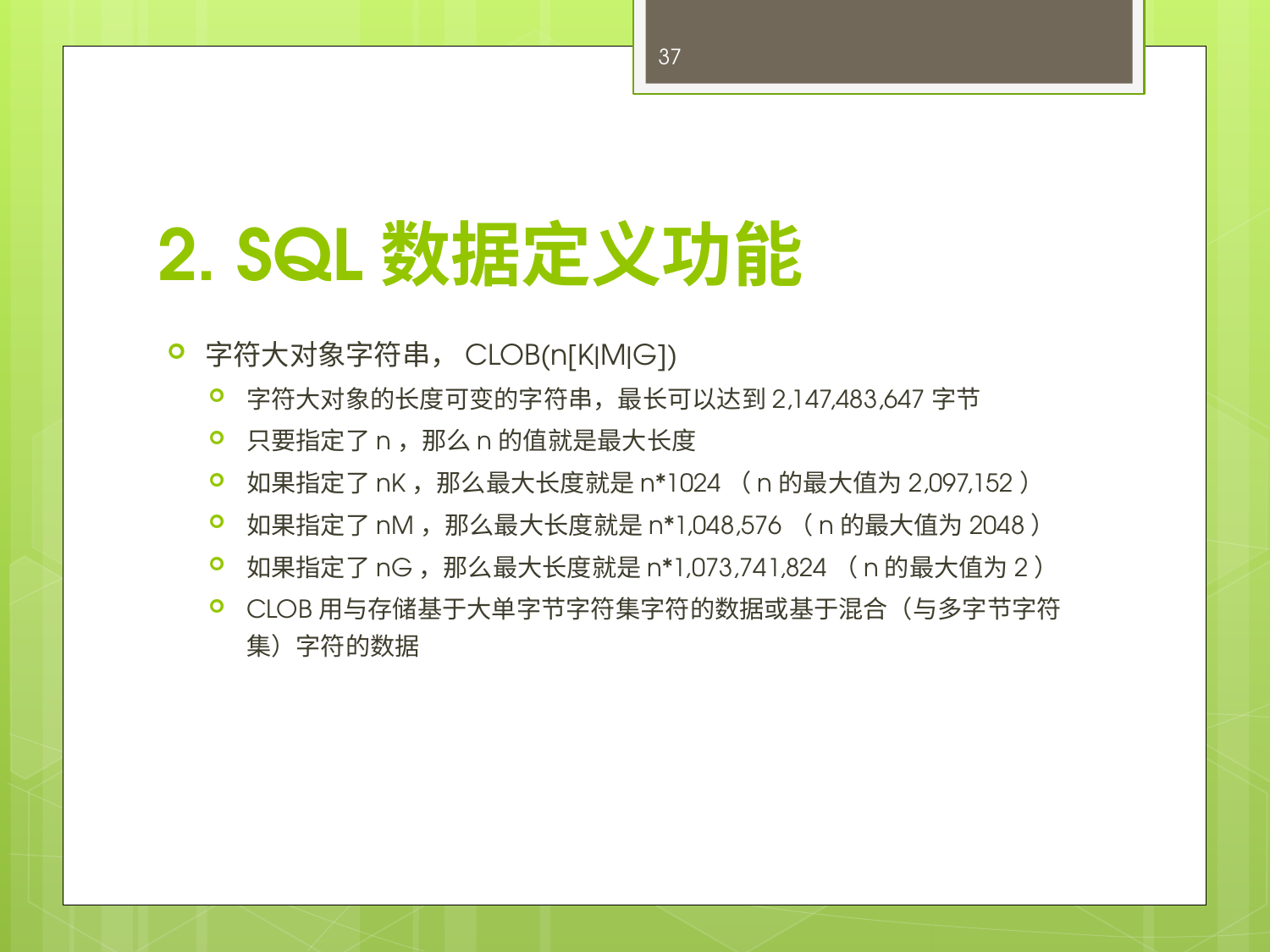

37
# 2. SQL数据定义功能
字符大对象字符串，CLOB(n[K|M|G])
字符大对象的长度可变的字符串，最长可以达到2,147,483,647字节
只要指定了n，那么n的值就是最大长度
如果指定了nK，那么最大长度就是n*1024（n的最大值为2,097,152）
如果指定了nM，那么最大长度就是n*1,048,576（n的最大值为2048）
如果指定了nG，那么最大长度就是n*1,073,741,824（n的最大值为2）
CLOB用与存储基于大单字节字符集字符的数据或基于混合（与多字节字符集）字符的数据